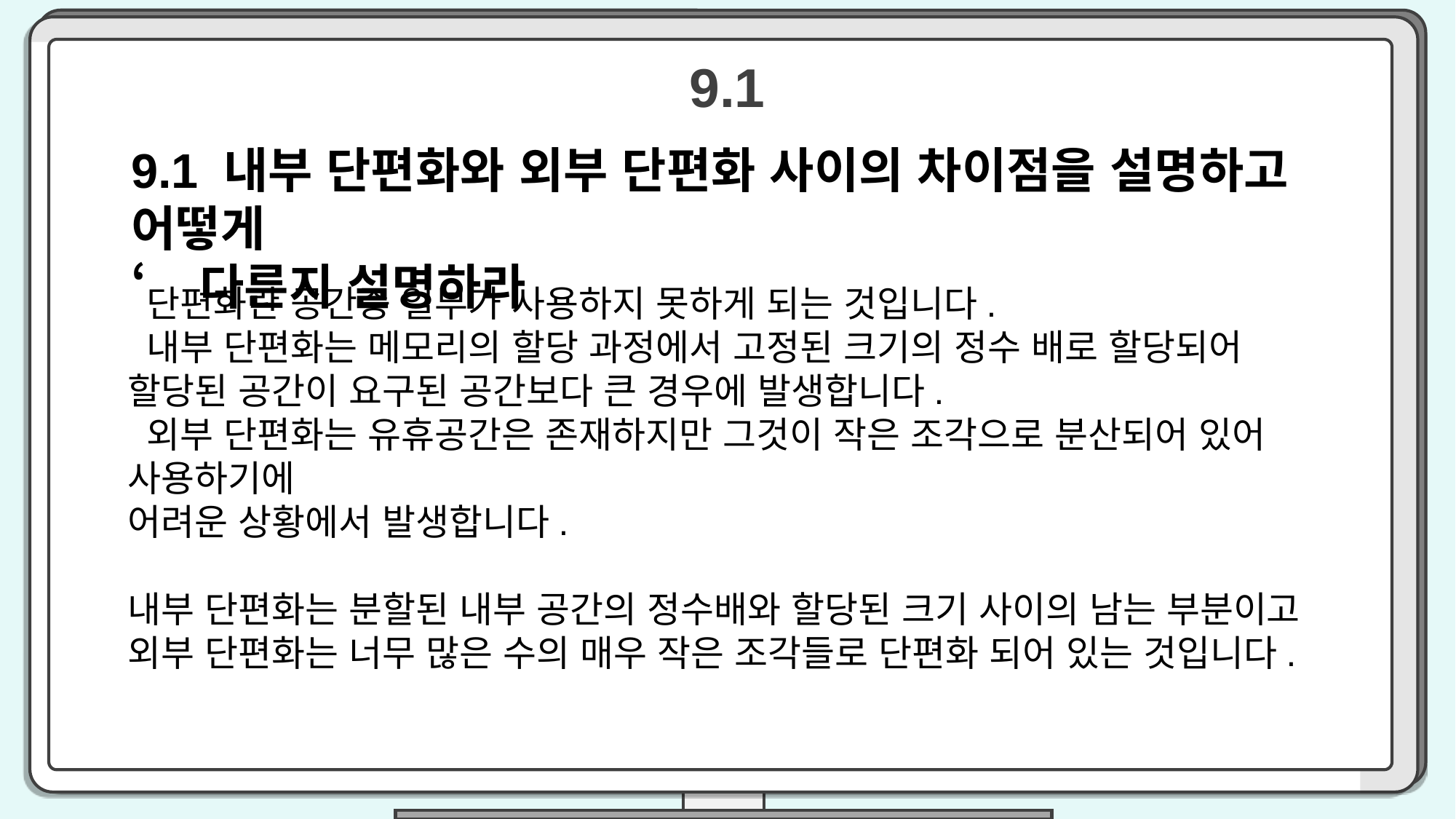

9.1
9.1 내부 단편화와 외부 단편화 사이의 차이점을 설명하고 어떻게
‘   다른지 설명하라

 단편화란 공간중 일부가 사용하지 못하게 되는 것입니다.
 내부 단편화는 메모리의 할당 과정에서 고정된 크기의 정수 배로 할당되어 할당된 공간이 요구된 공간보다 큰 경우에 발생합니다.
 외부 단편화는 유휴공간은 존재하지만 그것이 작은 조각으로 분산되어 있어 사용하기에
어려운 상황에서 발생합니다.

내부 단편화는 분할된 내부 공간의 정수배와 할당된 크기 사이의 남는 부분이고
외부 단편화는 너무 많은 수의 매우 작은 조각들로 단편화 되어 있는 것입니다.